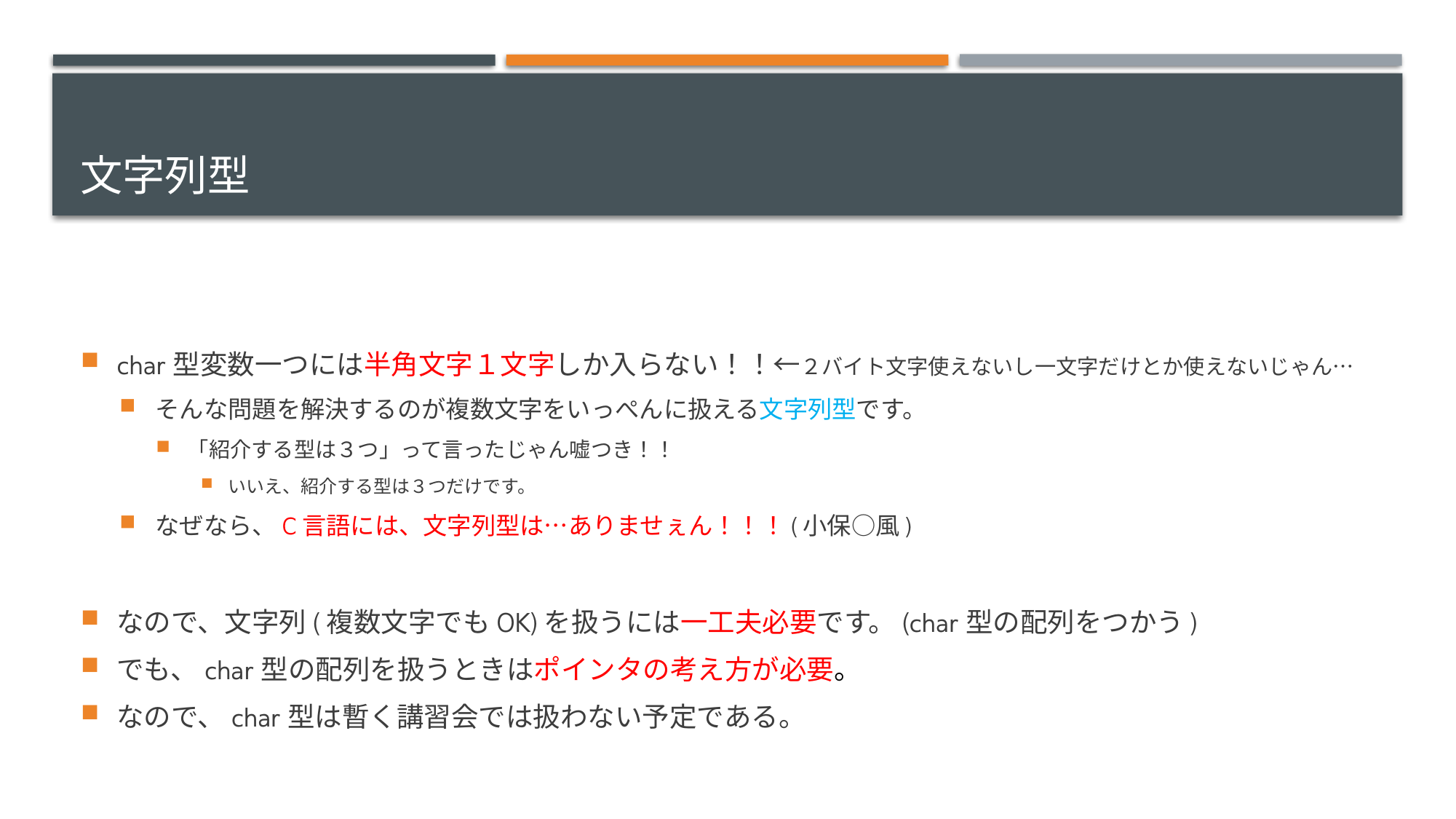

# 文字列型
char型変数一つには半角文字１文字しか入らない！！←２バイト文字使えないし一文字だけとか使えないじゃん…
そんな問題を解決するのが複数文字をいっぺんに扱える文字列型です。
「紹介する型は３つ」って言ったじゃん嘘つき！！
いいえ、紹介する型は３つだけです。
なぜなら、C言語には、文字列型は…ありませぇん！！！(小保○風)

なので、文字列(複数文字でもOK)を扱うには一工夫必要です。(char型の配列をつかう)
でも、char型の配列を扱うときはポインタの考え方が必要。
なので、char型は暫く講習会では扱わない予定である。